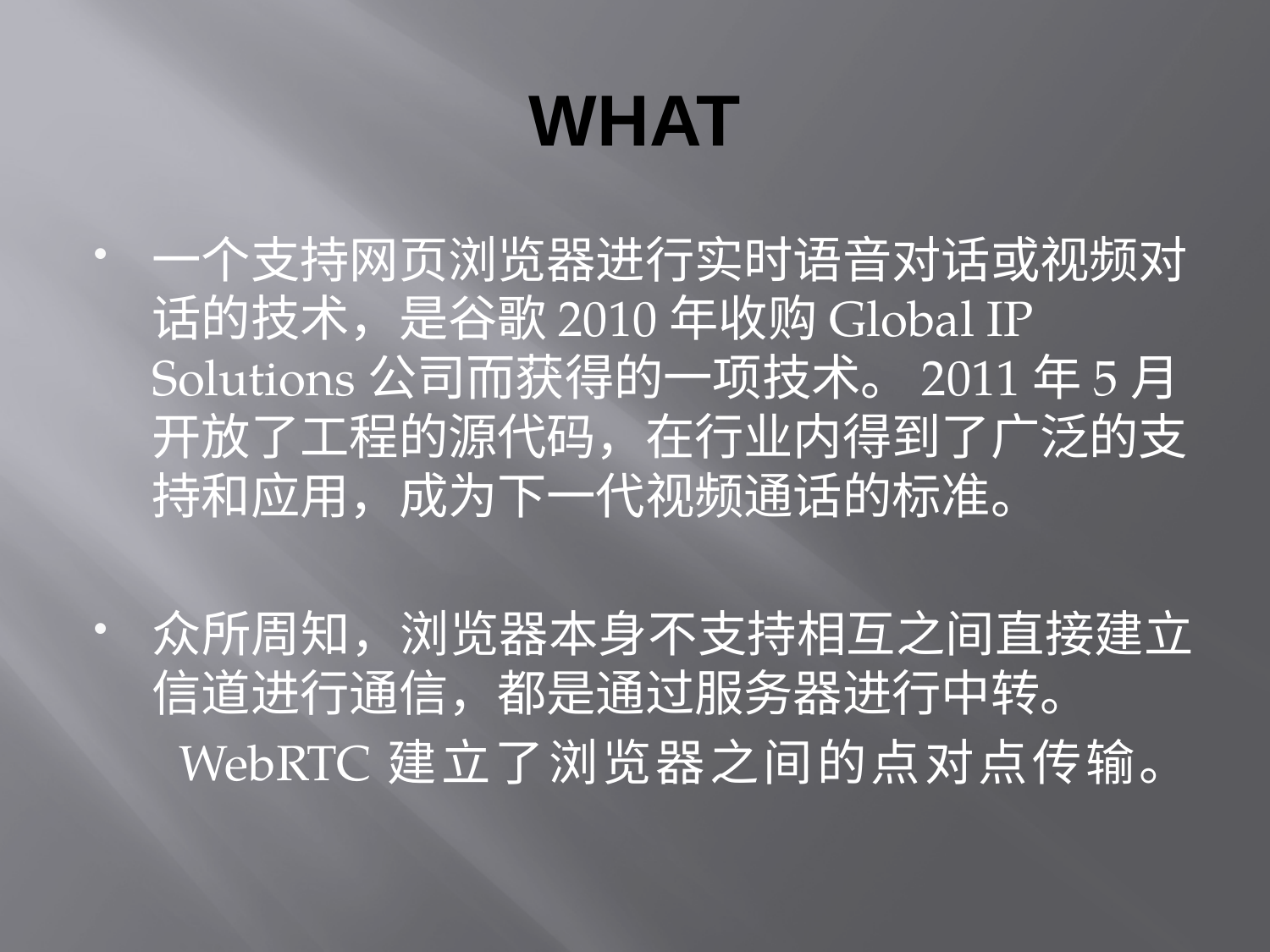

# WHAT
一个支持网页浏览器进行实时语音对话或视频对话的技术，是谷歌2010年收购Global IP Solutions公司而获得的一项技术。2011年5月开放了工程的源代码，在行业内得到了广泛的支持和应用，成为下一代视频通话的标准。

众所周知，浏览器本身不支持相互之间直接建立信道进行通信，都是通过服务器进行中转。
     WebRTC建立了浏览器之间的点对点传输。